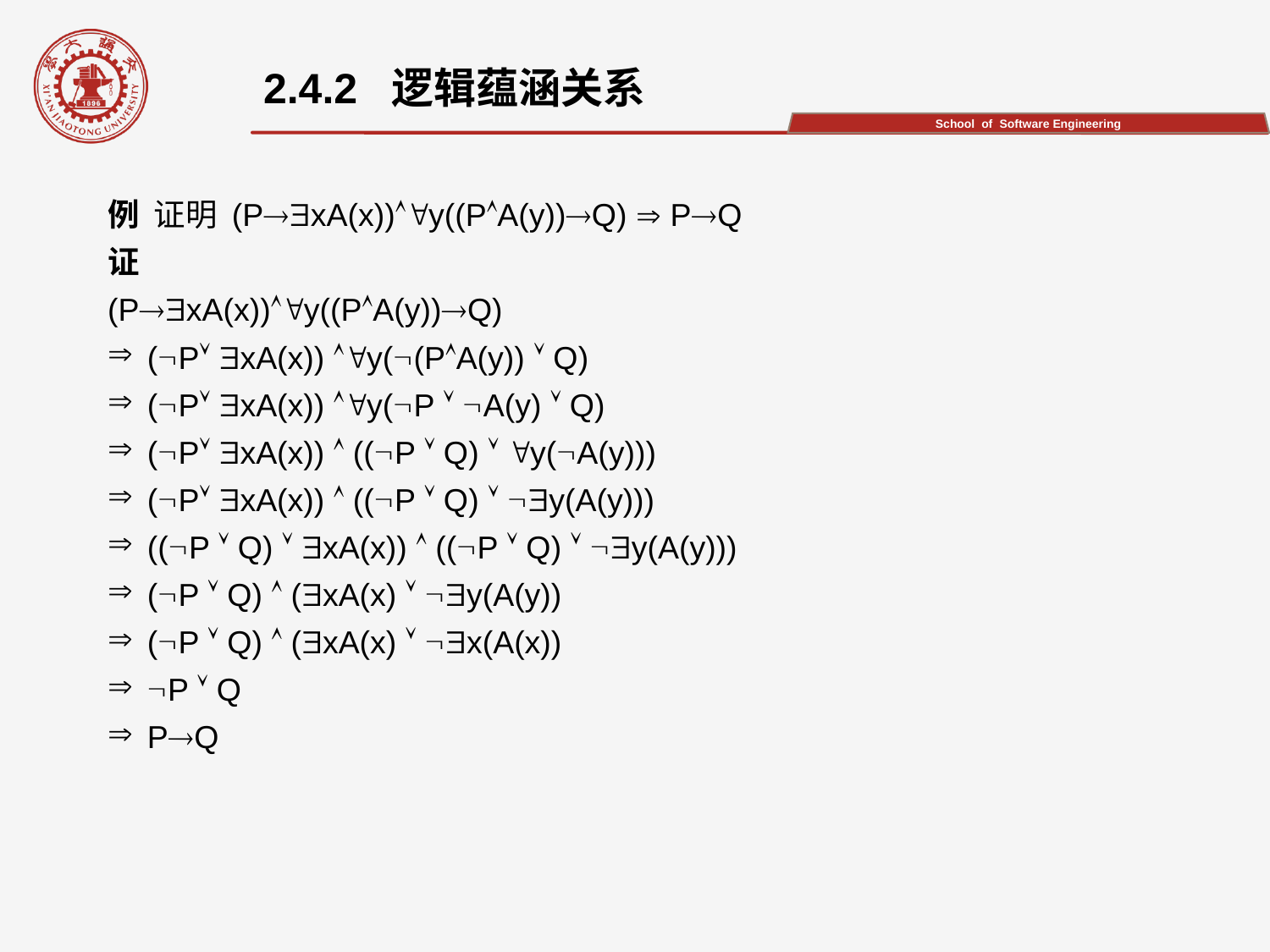

2.4.2  逻辑蕴涵关系
例  证明 (P→∃xA(x))∧∀y((P∧A(y))→Q) ⇒ P→Q
证
(P→∃xA(x))∧∀y((P∧A(y))→Q)
(¬P∨ ∃xA(x)) ∧∀y(¬(P∧A(y)) ∨ Q)
(¬P∨ ∃xA(x)) ∧∀y(¬P ∨ ¬A(y) ∨ Q)
(¬P∨ ∃xA(x)) ∧ ((¬P ∨ Q) ∨ ∀y(¬A(y)))
(¬P∨ ∃xA(x)) ∧ ((¬P ∨ Q) ∨ ¬∃y(A(y)))
((¬P ∨ Q) ∨ ∃xA(x)) ∧ ((¬P ∨ Q) ∨ ¬∃y(A(y)))
(¬P ∨ Q) ∧ (∃xA(x) ∨ ¬∃y(A(y))
(¬P ∨ Q) ∧ (∃xA(x) ∨ ¬∃x(A(x))
¬P ∨ Q
P→Q